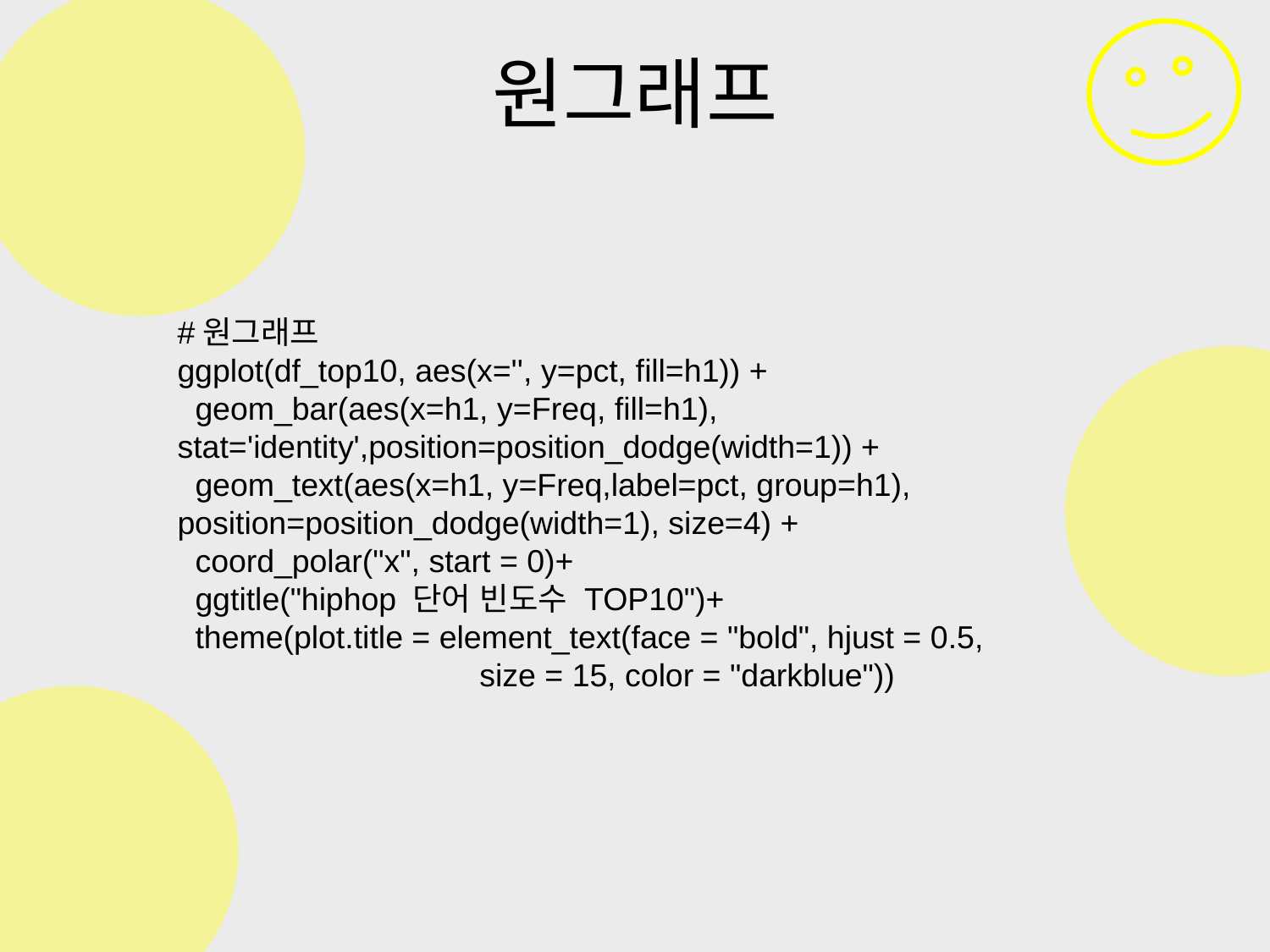

# 원그래프
#원그래프
ggplot(df_top10, aes(x='', y=pct, fill=h1)) +
  geom_bar(aes(x=h1, y=Freq, fill=h1), stat='identity',position=position_dodge(width=1)) +
  geom_text(aes(x=h1, y=Freq,label=pct, group=h1), position=position_dodge(width=1), size=4) +
  coord_polar("x", start = 0)+
  ggtitle("hiphop 단어 빈도수 TOP10")+
  theme(plot.title = element_text(face = "bold", hjust = 0.5,
                                  size = 15, color = "darkblue"))